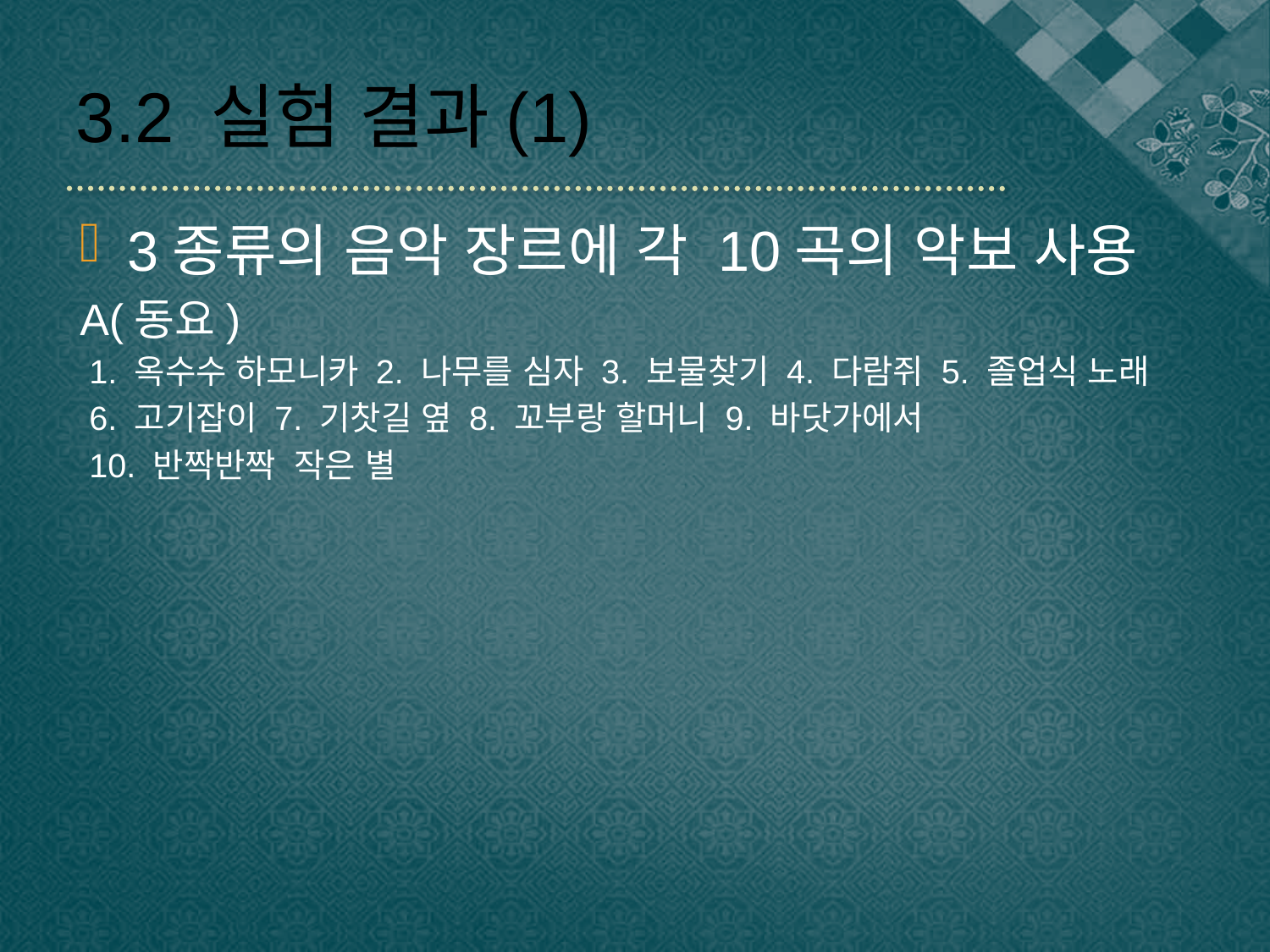

# 3.2 실험 결과(1)
3종류의 음악 장르에 각 10곡의 악보 사용
A(동요)
 1. 옥수수 하모니카 2. 나무를 심자 3. 보물찾기 4. 다람쥐 5. 졸업식 노래
 6. 고기잡이 7. 기찻길 옆 8. 꼬부랑 할머니 9. 바닷가에서
 10. 반짝반짝  작은 별